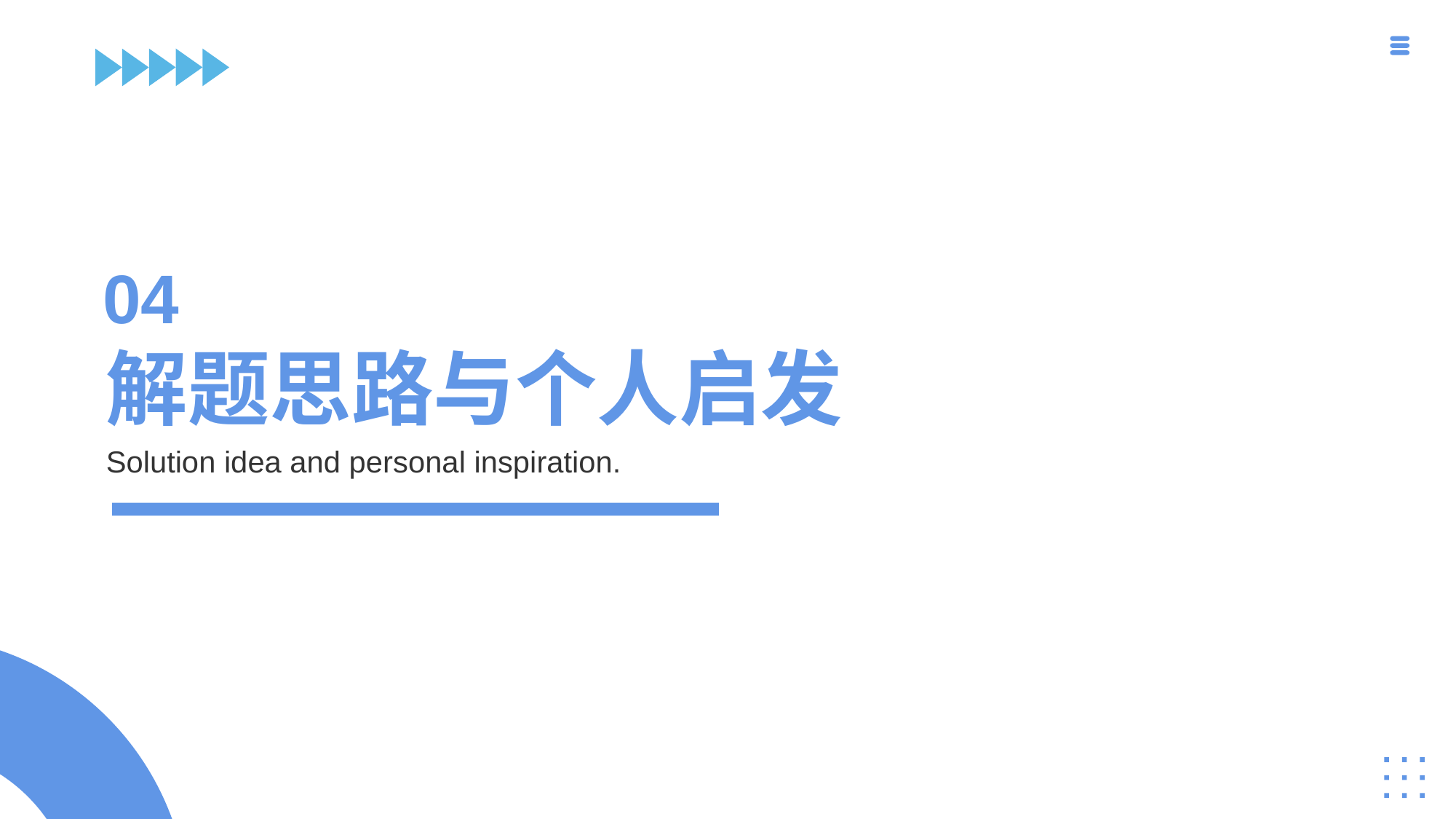

04
解题思路与个人启发
Solution idea and personal inspiration.